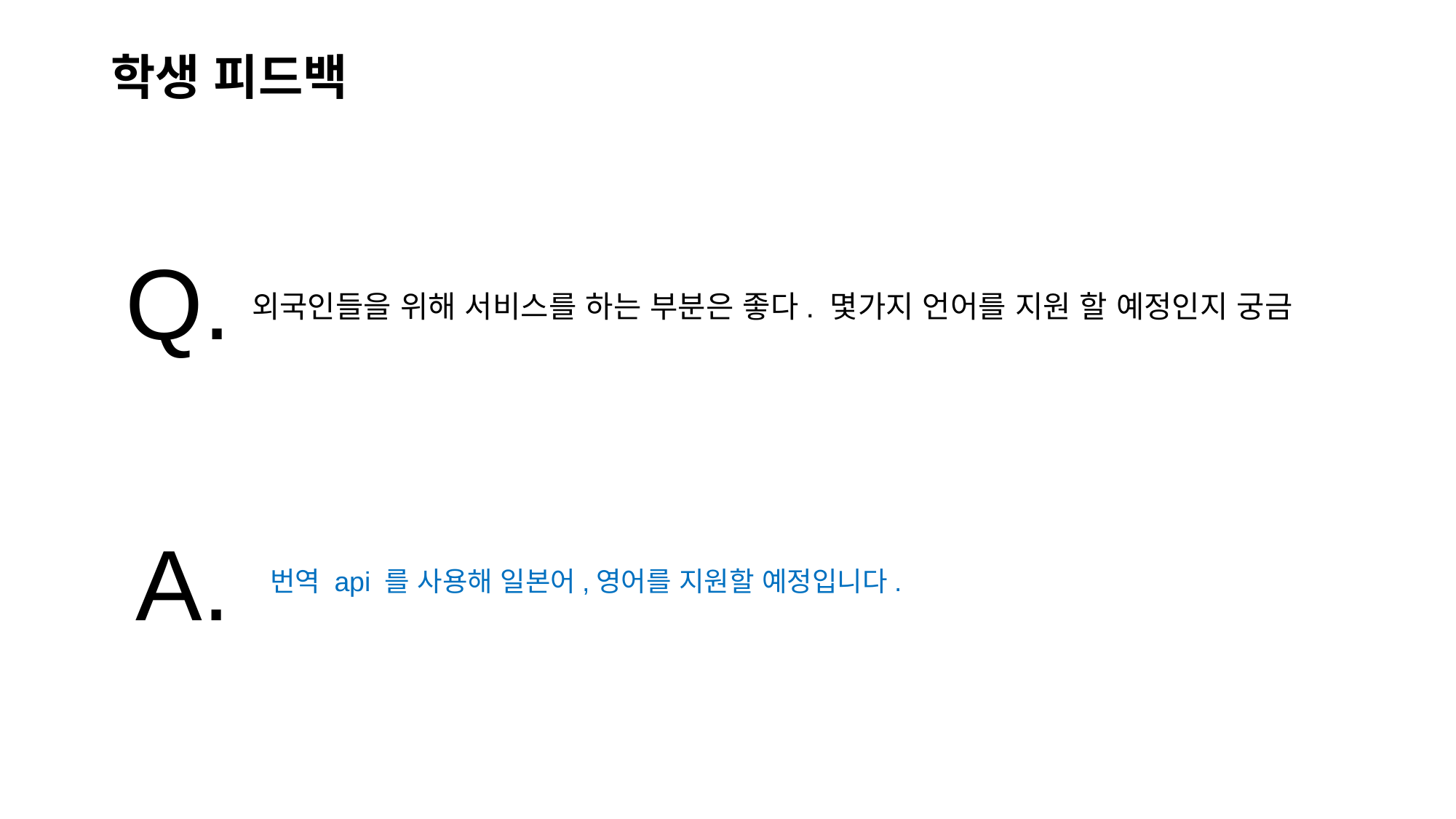

# 학생 피드백
Q.
외국인들을 위해 서비스를 하는 부분은 좋다. 몇가지 언어를 지원 할 예정인지 궁금

A.
번역 api 를 사용해 일본어,영어를 지원할 예정입니다.